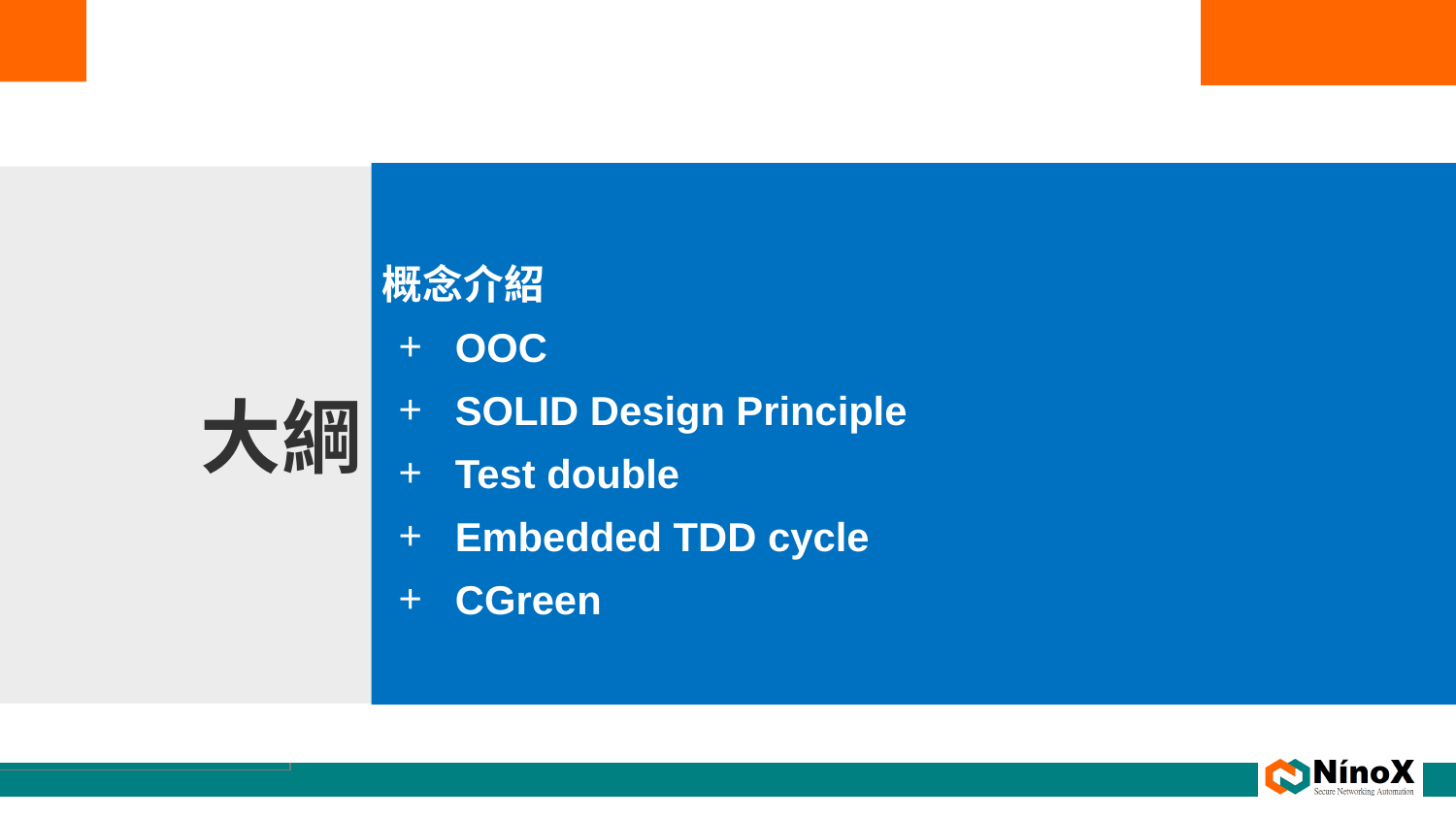

概念介紹
OOC
SOLID Design Principle
Test double
Embedded TDD cycle
CGreen
大綱